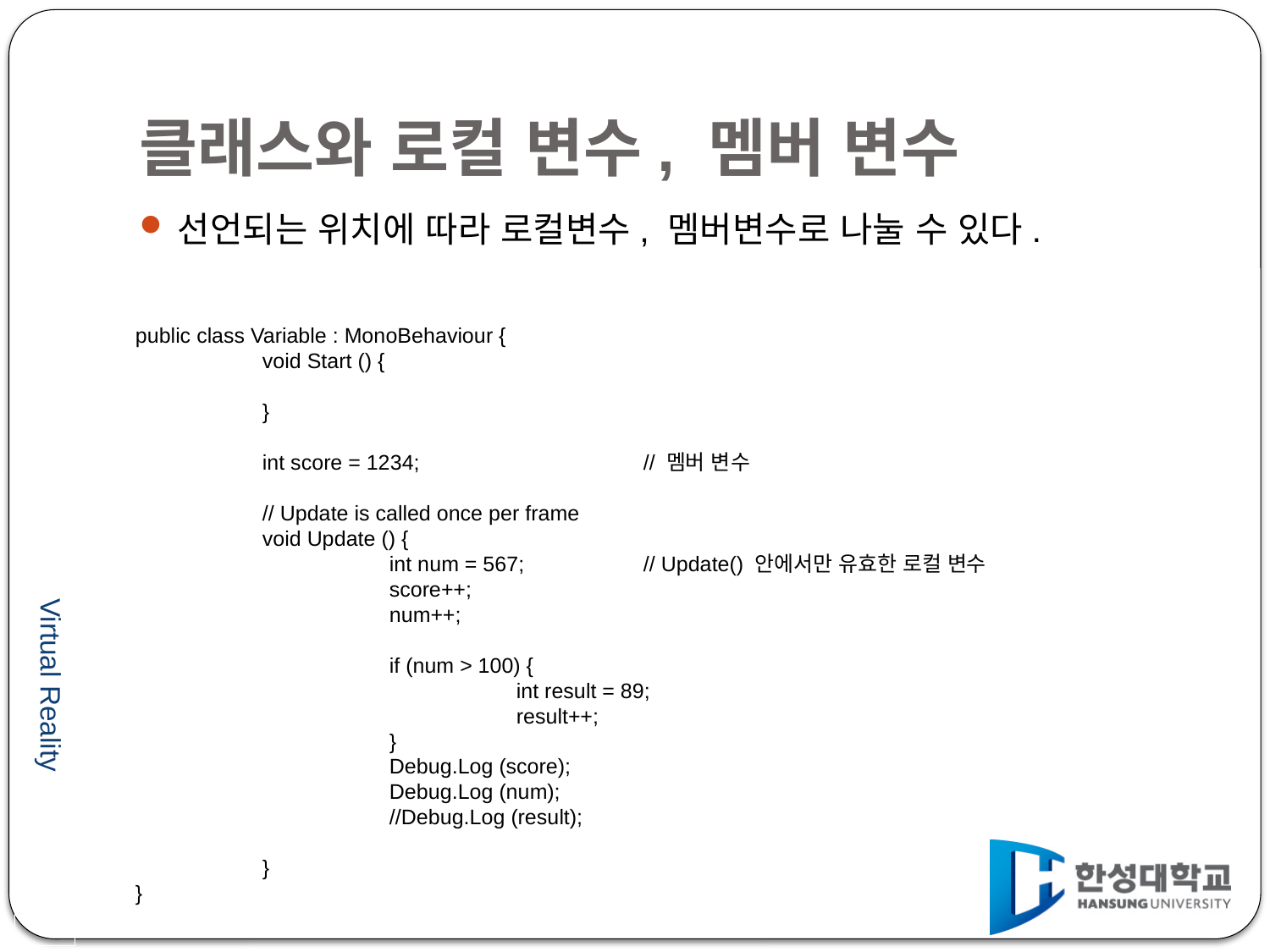

# 클래스와 로컬 변수, 멤버 변수
선언되는 위치에 따라 로컬변수, 멤버변수로 나눌 수 있다.
public class Variable : MonoBehaviour {
	void Start () {

	}

	int score = 1234; 		// 멤버 변수

	// Update is called once per frame
	void Update () {
		int num = 567;	// Update() 안에서만 유효한 로컬 변수
		score++;
		num++;

		if (num > 100) {
			int result = 89;
			result++;
		}
		Debug.Log (score);
		Debug.Log (num);
		//Debug.Log (result);

	}
}